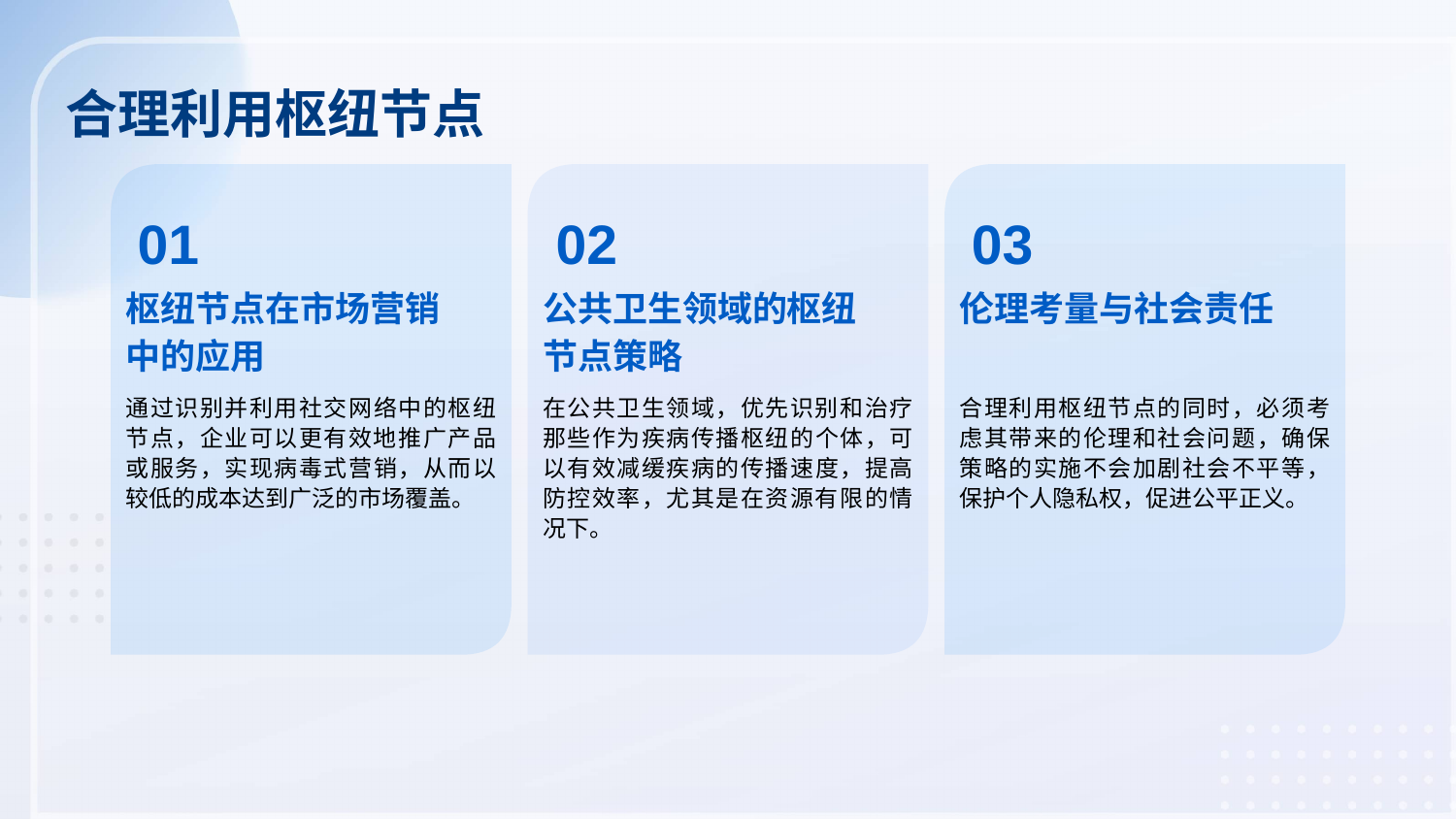

合理利用枢纽节点

01
02
03
枢纽节点在市场营销中的应用
公共卫生领域的枢纽节点策略
伦理考量与社会责任
通过识别并利用社交网络中的枢纽节点，企业可以更有效地推广产品或服务，实现病毒式营销，从而以较低的成本达到广泛的市场覆盖。
在公共卫生领域，优先识别和治疗那些作为疾病传播枢纽的个体，可以有效减缓疾病的传播速度，提高防控效率，尤其是在资源有限的情况下。
合理利用枢纽节点的同时，必须考虑其带来的伦理和社会问题，确保策略的实施不会加剧社会不平等，保护个人隐私权，促进公平正义。